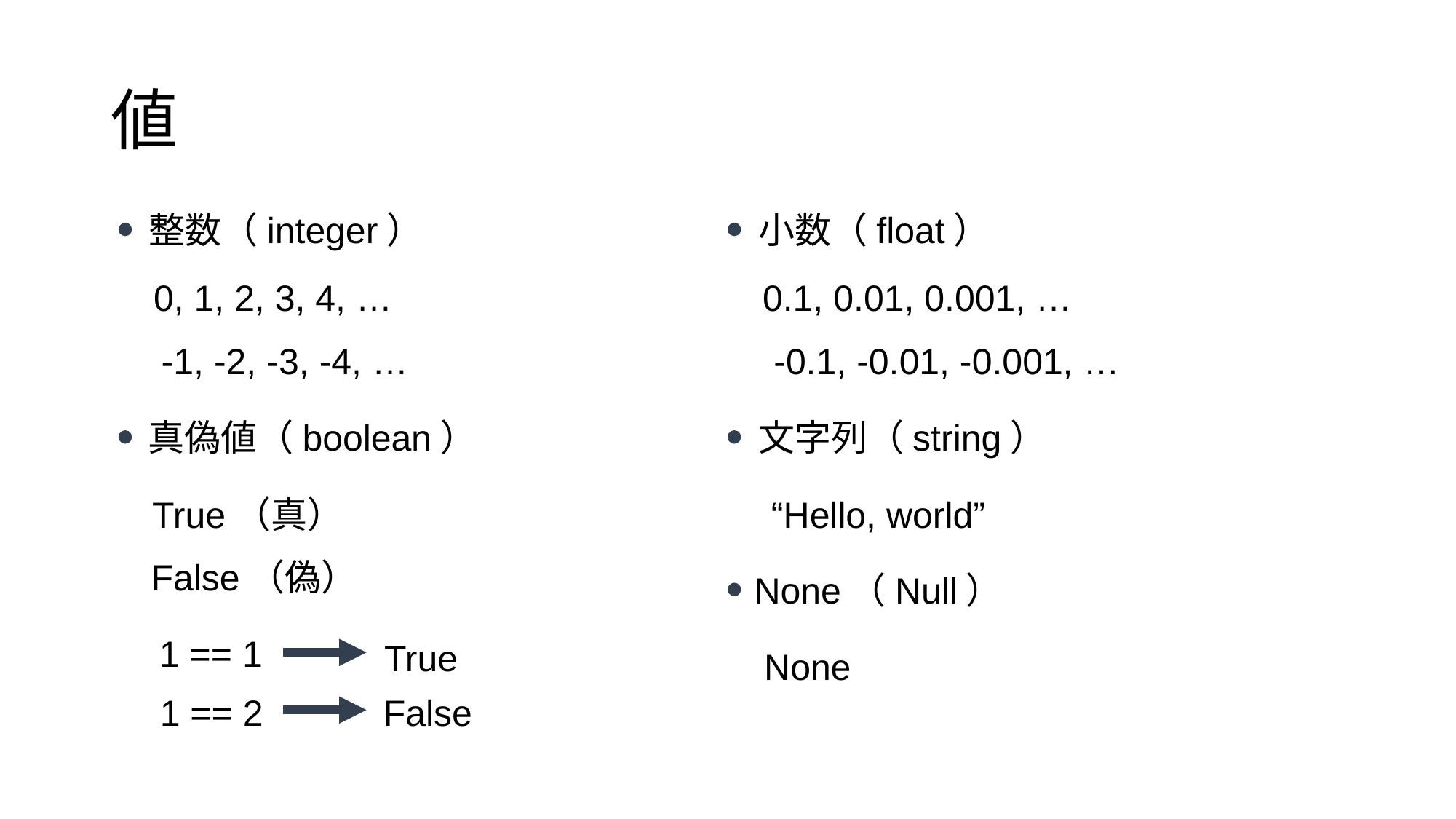

# 値
整数（integer）
小数（float）

0, 1, 2, 3, 4, …
0.1, 0.01, 0.001, …
-1, -2, -3, -4, …
-0.1, -0.01, -0.001, …
真偽値（boolean）
文字列（string）

“Hello, world”
True（真）
False（偽）
None（Null）

1 == 1
True
None
1 == 2
False